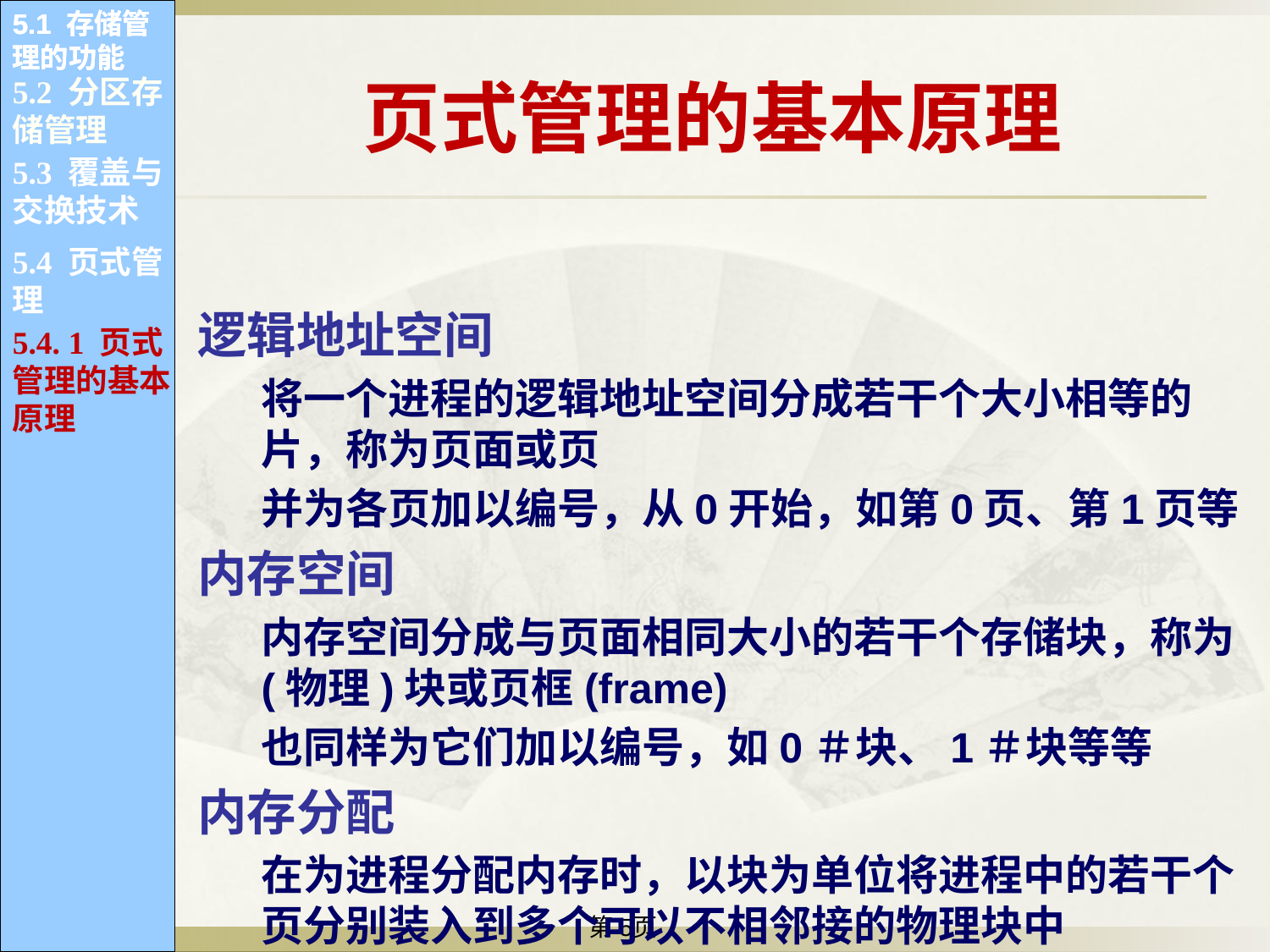

5.1 存储管理的功能

5.1 存储管理的功能
5.1 存储管理的功能
5.1 存储管理的功能

5.1 存储管理的功能

5.1 存储管理的功能
5.1 存储管理的功能
5.1 存储管理的功能

5.1 存储管理的功能

5.1 存储管理的功能
5.1 存储管理的功能
5.1 存储管理的功能
页式管理的基本原理
5.2 分区存储管理
5.1.1 内存的分配和回收
5.3 覆盖与交换技术
5.1.2 内存空间的共享
5.1.2 内存空间的共享
逻辑地址空间
将一个进程的逻辑地址空间分成若干个大小相等的片，称为页面或页
并为各页加以编号，从0开始，如第0页、第1页等
内存空间
内存空间分成与页面相同大小的若干个存储块，称为(物理)块或页框(frame)
也同样为它们加以编号，如0＃块、1＃块等等
内存分配
在为进程分配内存时，以块为单位将进程中的若干个页分别装入到多个可以不相邻接的物理块中
地址变换问题
5.1.3 存储保护
5.1.3 存储保护
5.4 页式管理
5.4. 1 页式管理的基本原理
5.1.4 内存空间的扩充